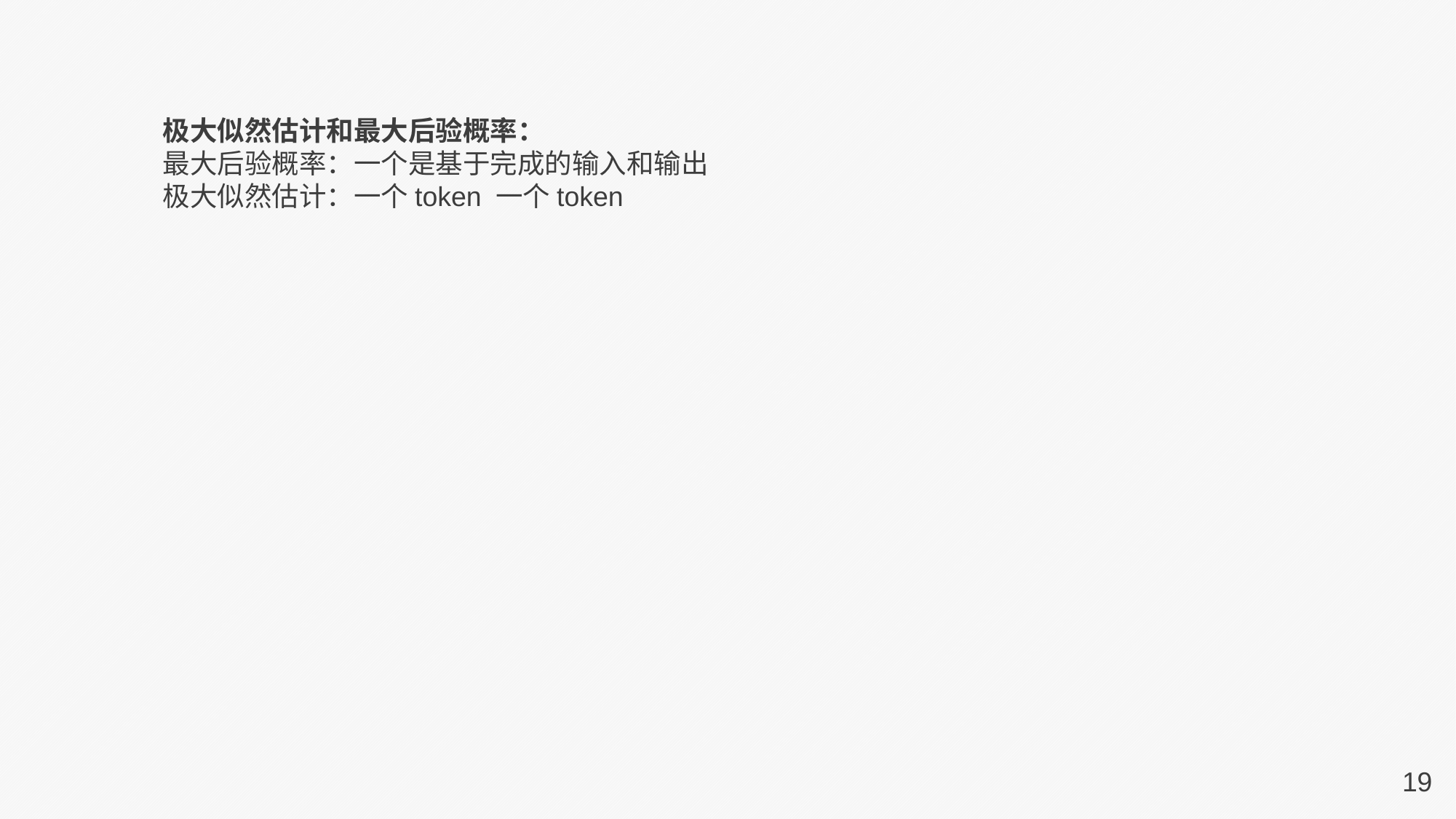

极大似然估计和最大后验概率：
最大后验概率：一个是基于完成的输入和输出
极大似然估计：一个token 一个token